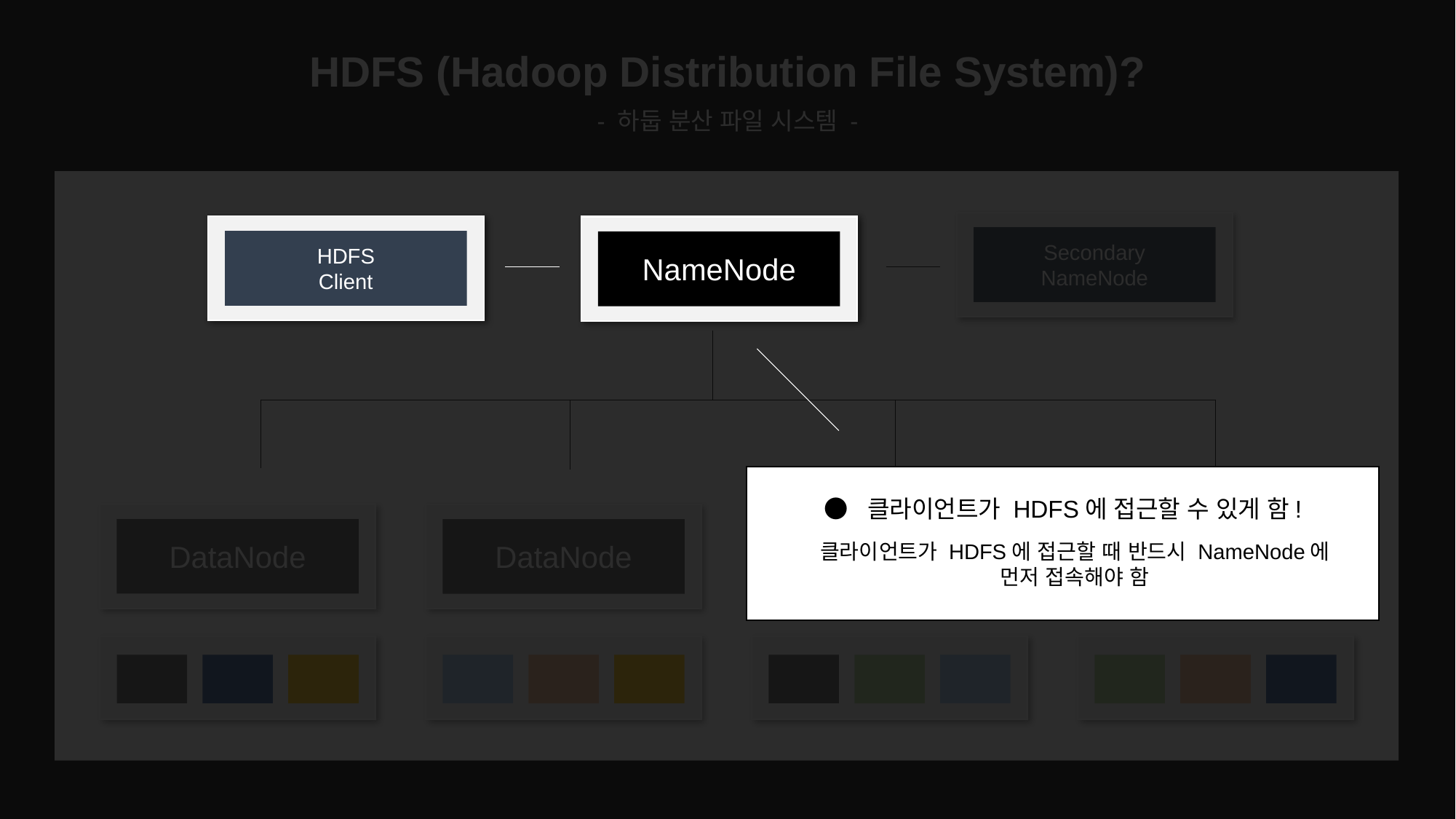

HDFS (Hadoop Distribution File System)?
- 하둡 분산 파일 시스템 -

NameNode

HDFS
Client
Secondary
NameNode
HDFS
Client
NameNode

●  클라이언트가 HDFS에 접근할 수 있게 함!

DataNode
DataNode
DataNode
DataNode
클라이언트가 HDFS에 접근할 때 반드시 NameNode에
먼저 접속해야 함